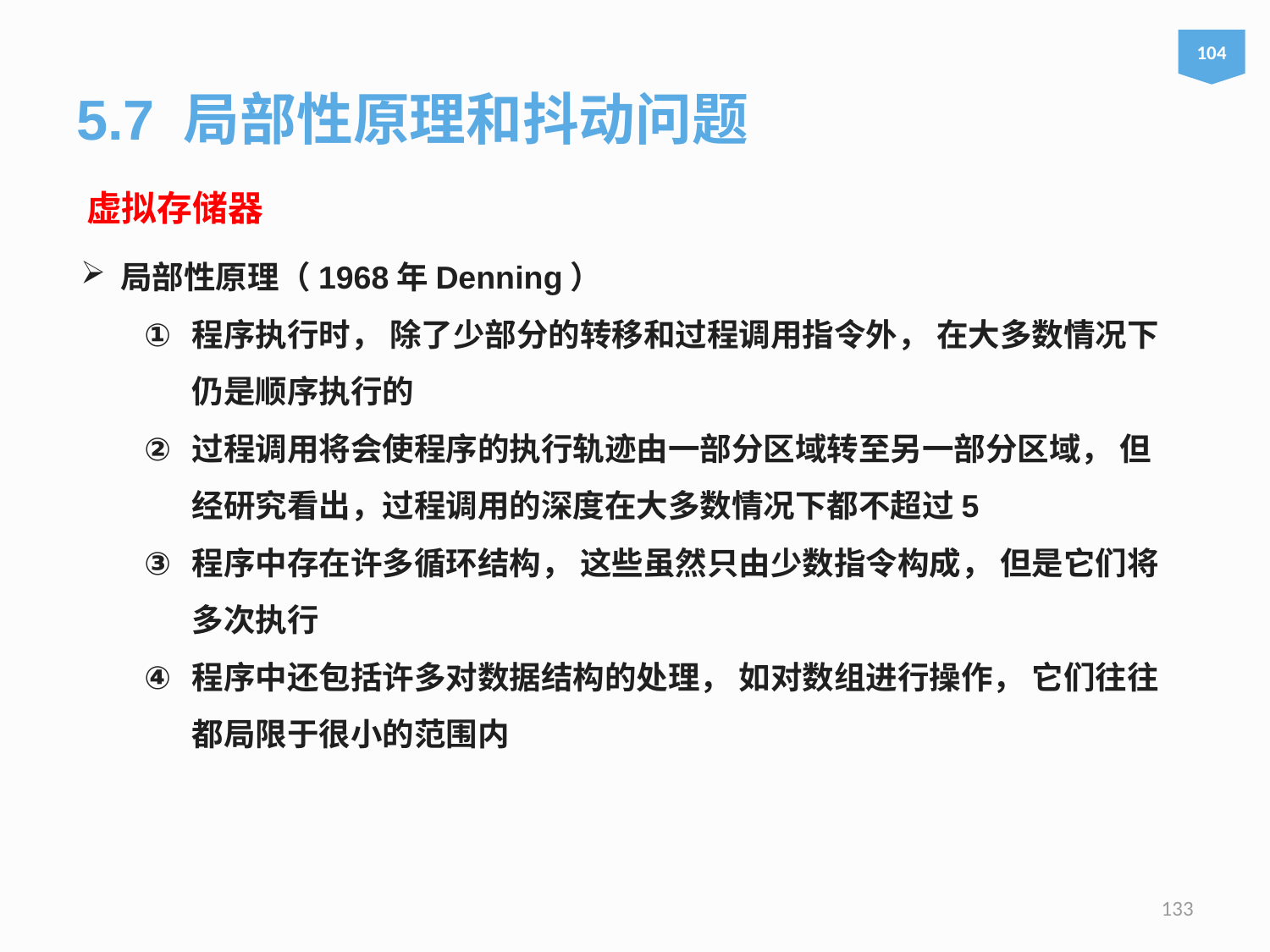

104
5.7 局部性原理和抖动问题

虚拟存储器
局部性原理（1968年Denning）
程序执行时， 除了少部分的转移和过程调用指令外， 在大多数情况下仍是顺序执行的
过程调用将会使程序的执行轨迹由一部分区域转至另一部分区域， 但经研究看出，过程调用的深度在大多数情况下都不超过5
程序中存在许多循环结构， 这些虽然只由少数指令构成， 但是它们将多次执行
程序中还包括许多对数据结构的处理， 如对数组进行操作， 它们往往都局限于很小的范围内

133